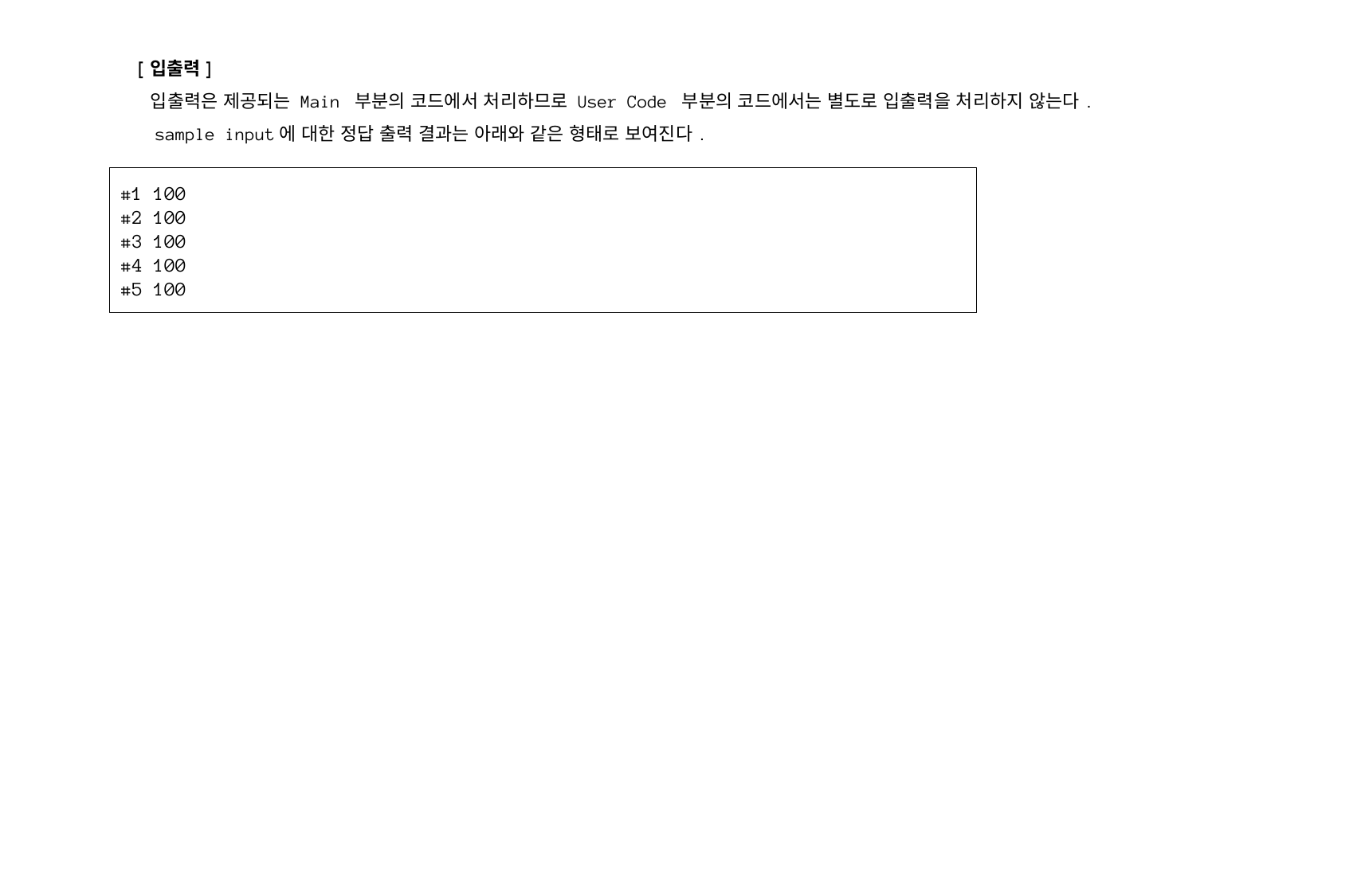

[입출력]
  입출력은 제공되는 Main 부분의 코드에서 처리하므로 User Code 부분의 코드에서는 별도로 입출력을 처리하지 않는다.
  sample input에 대한 정답 출력 결과는 아래와 같은 형태로 보여진다.

#1 100
#2 100
#3 100
#4 100
#5 100